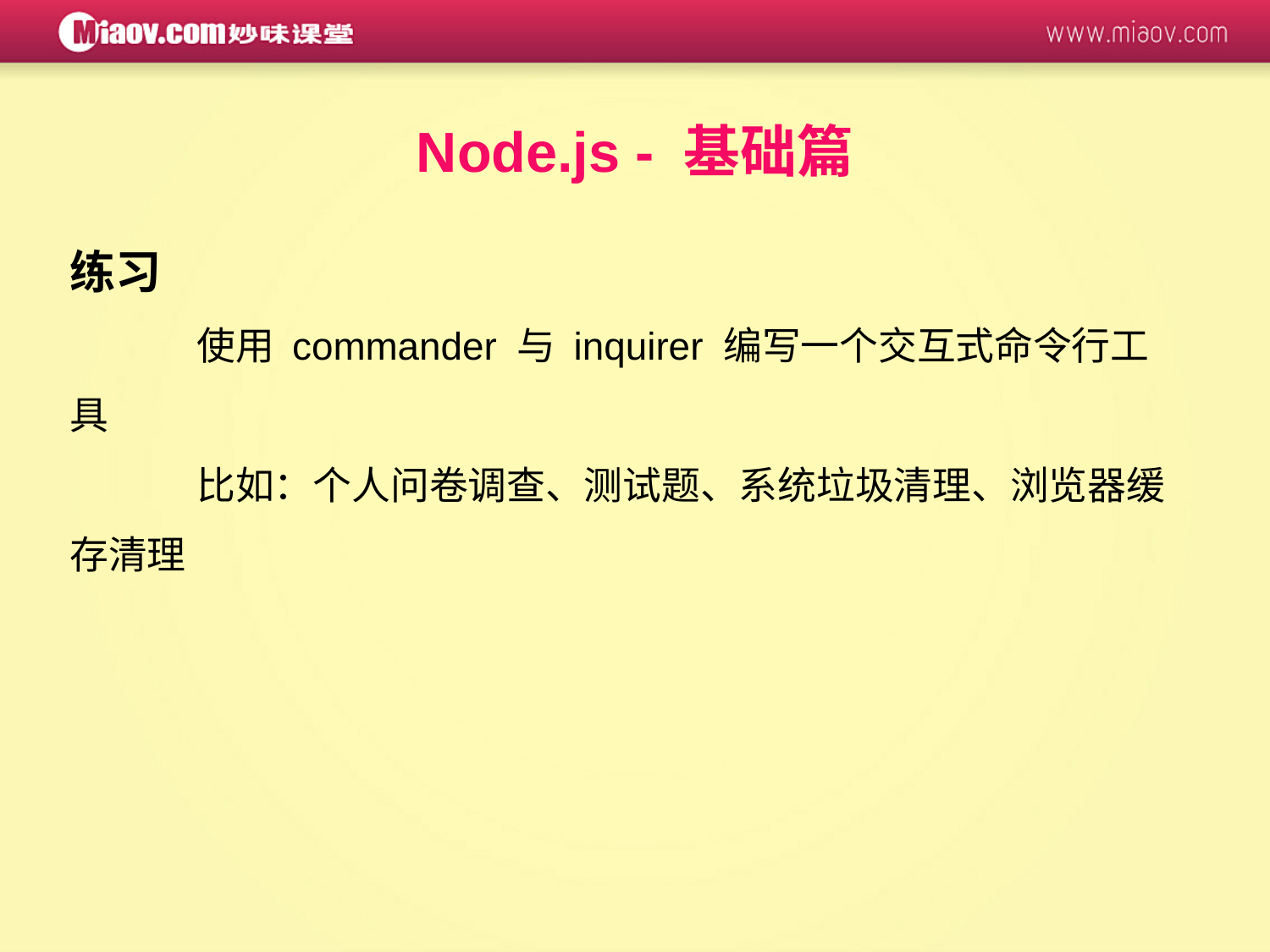

Node.js - 基础篇
练习
	使用 commander 与 inquirer 编写一个交互式命令行工具
	比如：个人问卷调查、测试题、系统垃圾清理、浏览器缓存清理